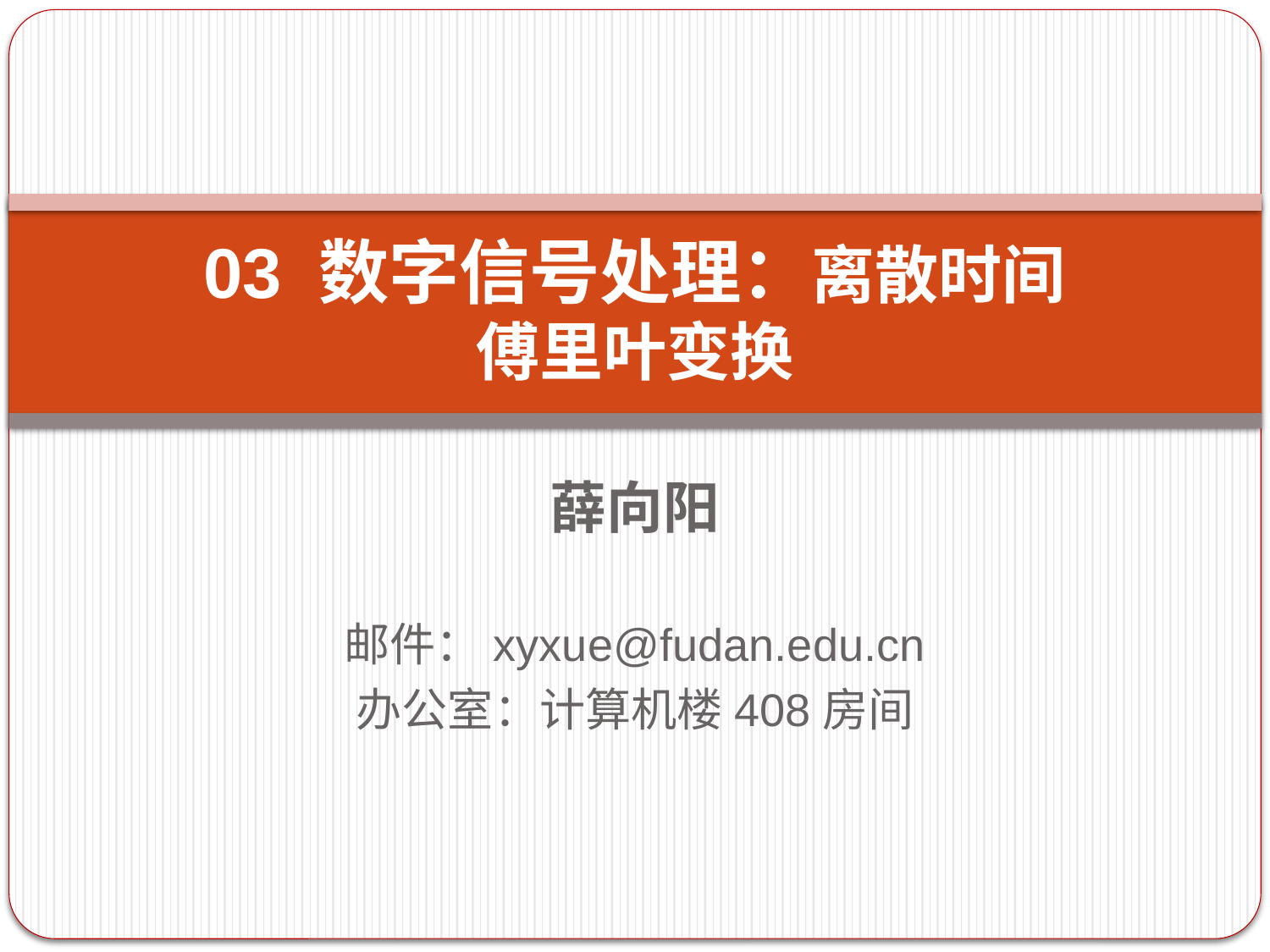

# 03 数字信号处理：离散时间 傅里叶变换
薛向阳

邮件：xyxue@fudan.edu.cn
办公室：计算机楼408房间